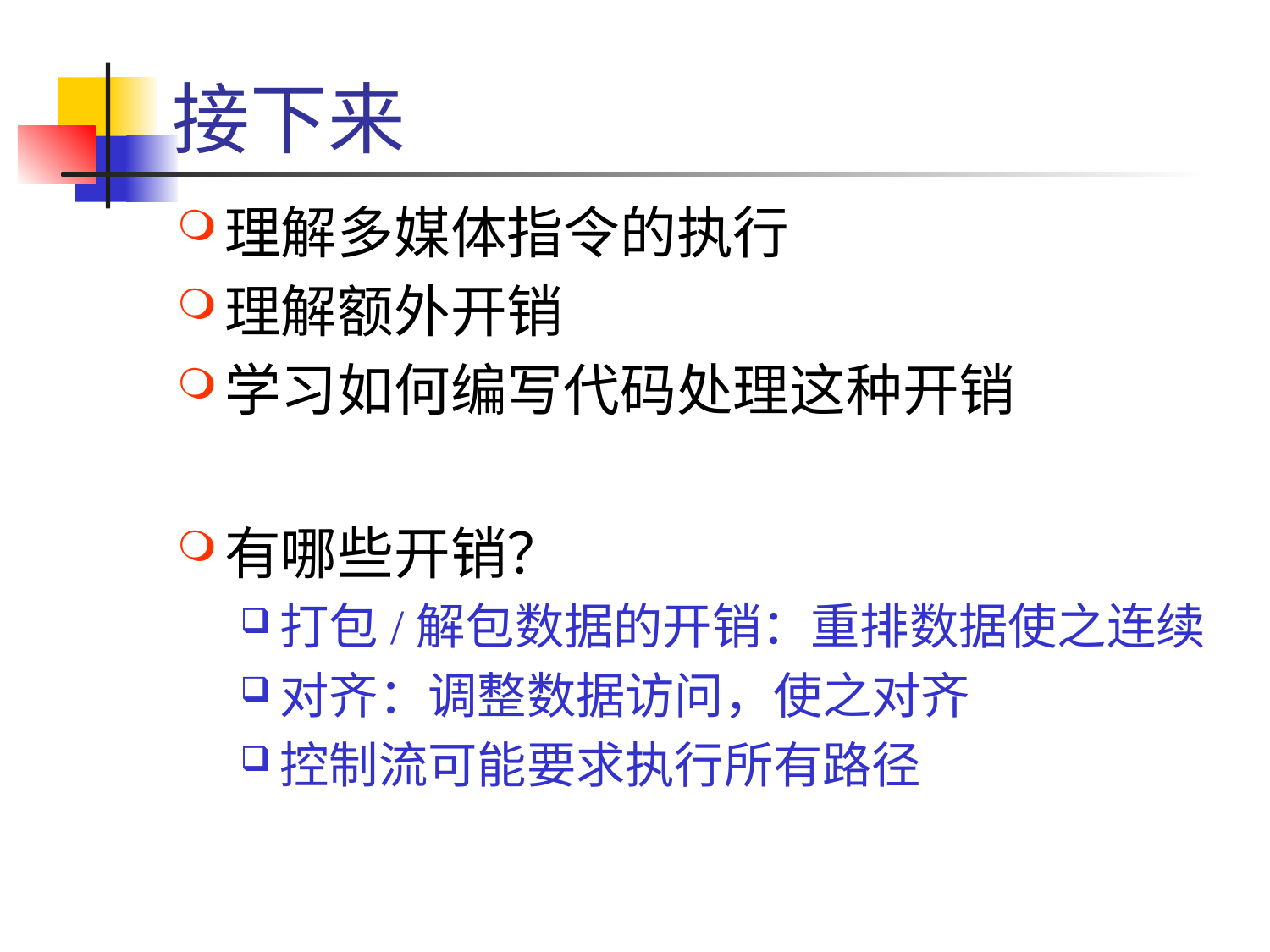

# 接下来
理解多媒体指令的执行
理解额外开销
学习如何编写代码处理这种开销

有哪些开销？
打包/解包数据的开销：重排数据使之连续
对齐：调整数据访问，使之对齐
控制流可能要求执行所有路径